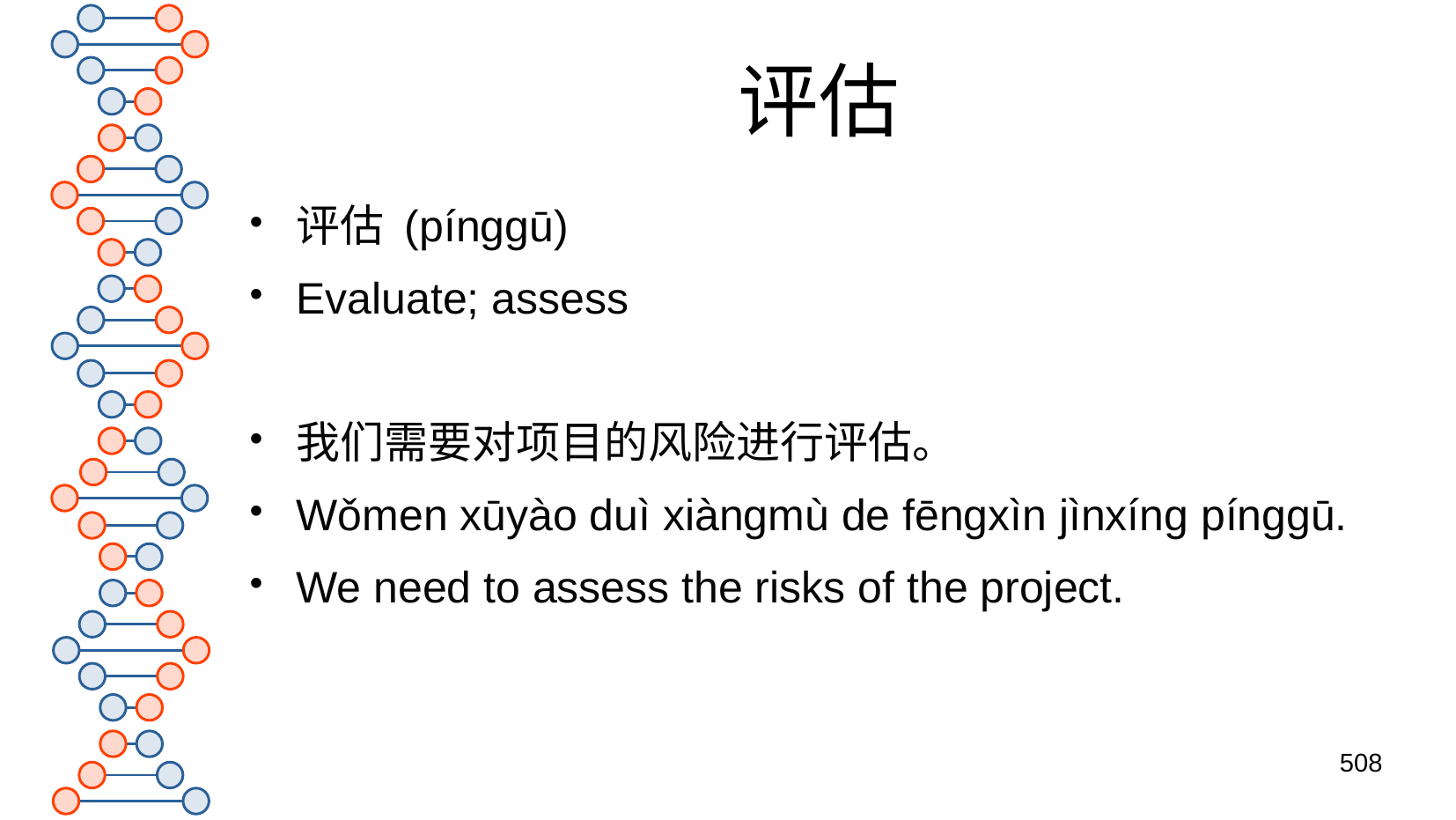

# 评估
评估 (pínggū)
Evaluate; assess

我们需要对项目的风险进行评估。
Wǒmen xūyào duì xiàngmù de fēngxìn jìnxíng pínggū.
We need to assess the risks of the project.

508